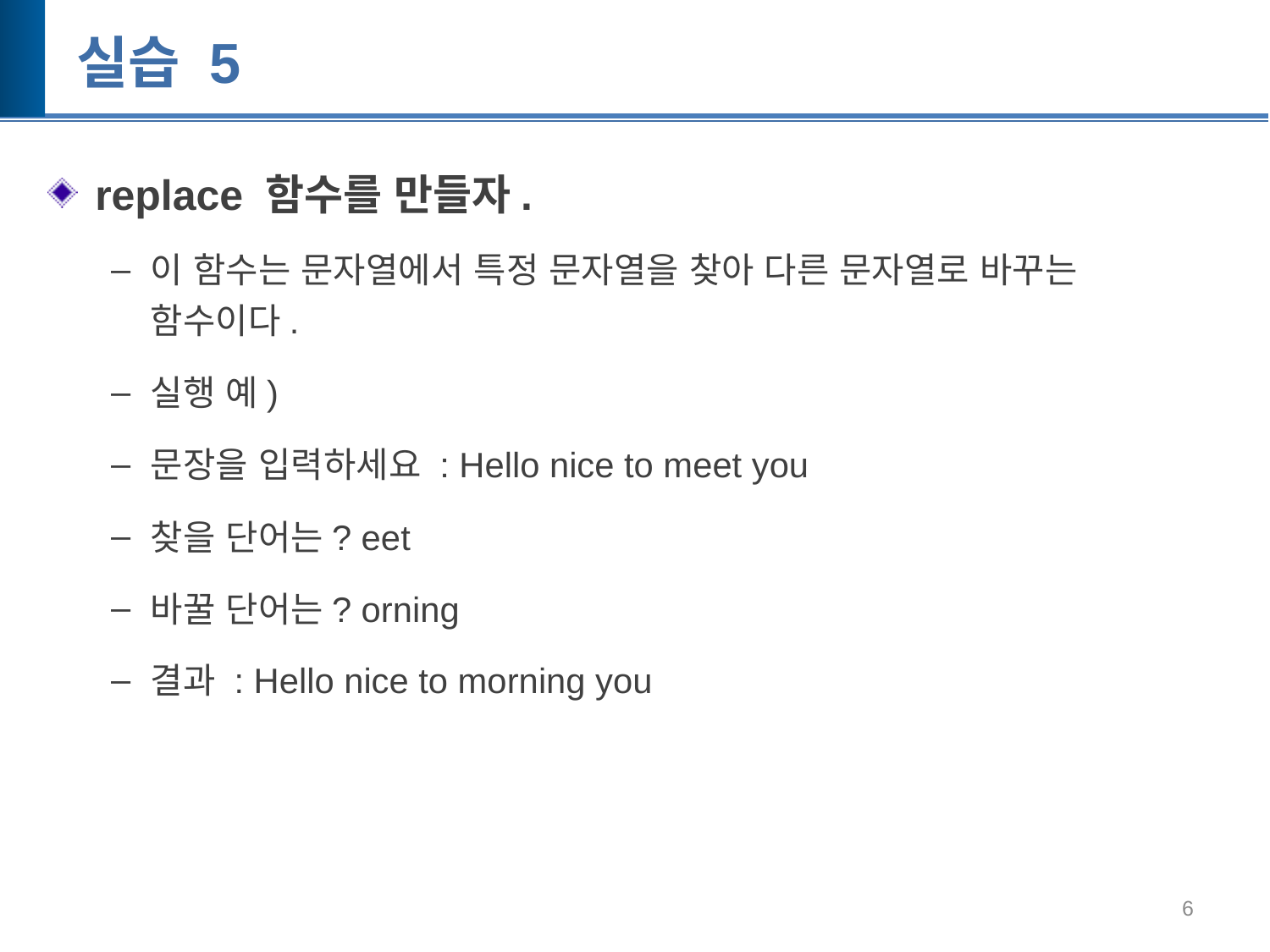

# 실습 5
replace 함수를 만들자.
이 함수는 문자열에서 특정 문자열을 찾아 다른 문자열로 바꾸는 함수이다.
실행 예)
문장을 입력하세요 : Hello nice to meet you
찾을 단어는? eet
바꿀 단어는? orning
결과 : Hello nice to morning you
6